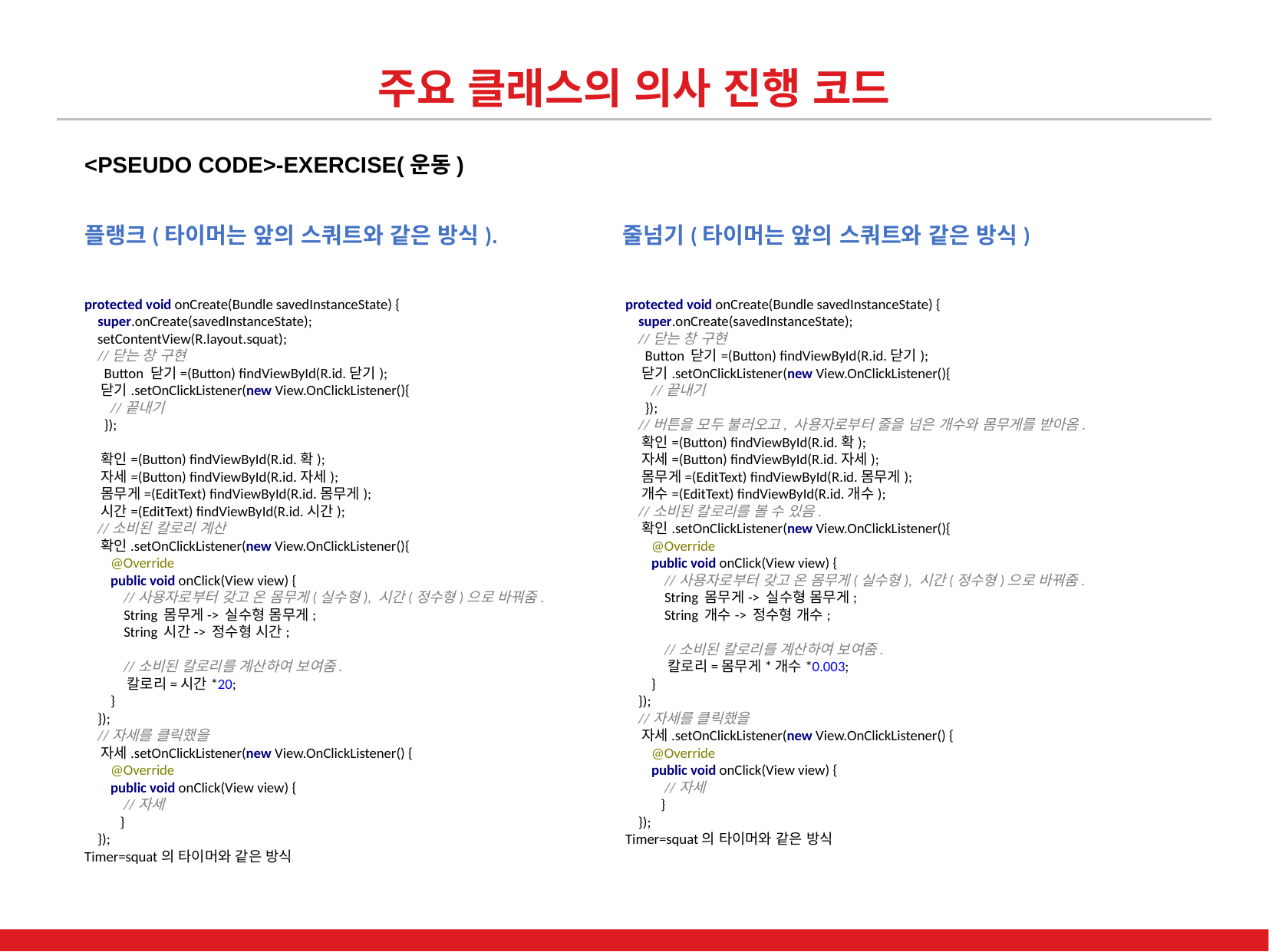

주요 클래스의 의사 진행 코드

<PSEUDO CODE>-EXERCISE(운동)

플랭크(타이머는 앞의 스쿼트와 같은 방식).                        줄넘기(타이머는 앞의 스쿼트와 같은 방식)
protected void onCreate(Bundle savedInstanceState) {
    super.onCreate(savedInstanceState);
    setContentView(R.layout.squat);
    //닫는 창 구현
    Button 닫기=(Button) findViewById(R.id.닫기);
    닫기.setOnClickListener(new View.OnClickListener(){
        //끝내기
    });
    확인=(Button) findViewById(R.id.확);
    자세=(Button) findViewById(R.id.자세);
    몸무게=(EditText) findViewById(R.id.몸무게);
    시간=(EditText) findViewById(R.id.시간);
    //소비된 칼로리 계산
    확인.setOnClickListener(new View.OnClickListener(){
        @Override
        public void onClick(View view) {
            //사용자로부터 갖고 온 몸무게(실수형), 시간(정수형)으로 바꿔줌.
            String 몸무게-> 실수형 몸무게;
            String 시간-> 정수형 시간;
            //소비된 칼로리를 계산하여 보여줌.
            칼로리=시간*20;
        }
    });
    //자세를 클릭했을
    자세.setOnClickListener(new View.OnClickListener() {
        @Override
        public void onClick(View view) {
            //자세
        }
    });
Timer=squat의 타이머와 같은 방식
protected void onCreate(Bundle savedInstanceState) {
    super.onCreate(savedInstanceState);
    //닫는 창 구현
    Button 닫기=(Button) findViewById(R.id.닫기);
    닫기.setOnClickListener(new View.OnClickListener(){
        //끝내기
    });
    //버튼을 모두 불러오고, 사용자로부터 줄을 넘은 개수와 몸무게를 받아옴.
    확인=(Button) findViewById(R.id.확);
    자세=(Button) findViewById(R.id.자세);
    몸무게=(EditText) findViewById(R.id.몸무게);
    개수=(EditText) findViewById(R.id.개수);
    //소비된 칼로리를 볼 수 있음.
    확인.setOnClickListener(new View.OnClickListener(){
        @Override
        public void onClick(View view) {
            //사용자로부터 갖고 온 몸무게(실수형), 시간(정수형)으로 바꿔줌.
            String 몸무게-> 실수형 몸무게;
            String 개수-> 정수형 개수;
            //소비된 칼로리를 계산하여 보여줌.
            칼로리=몸무게*개수*0.003;
        }
    });
    //자세를 클릭했을
    자세.setOnClickListener(new View.OnClickListener() {
        @Override
        public void onClick(View view) {
            //자세
        }
    });
Timer=squat의 타이머와 같은 방식